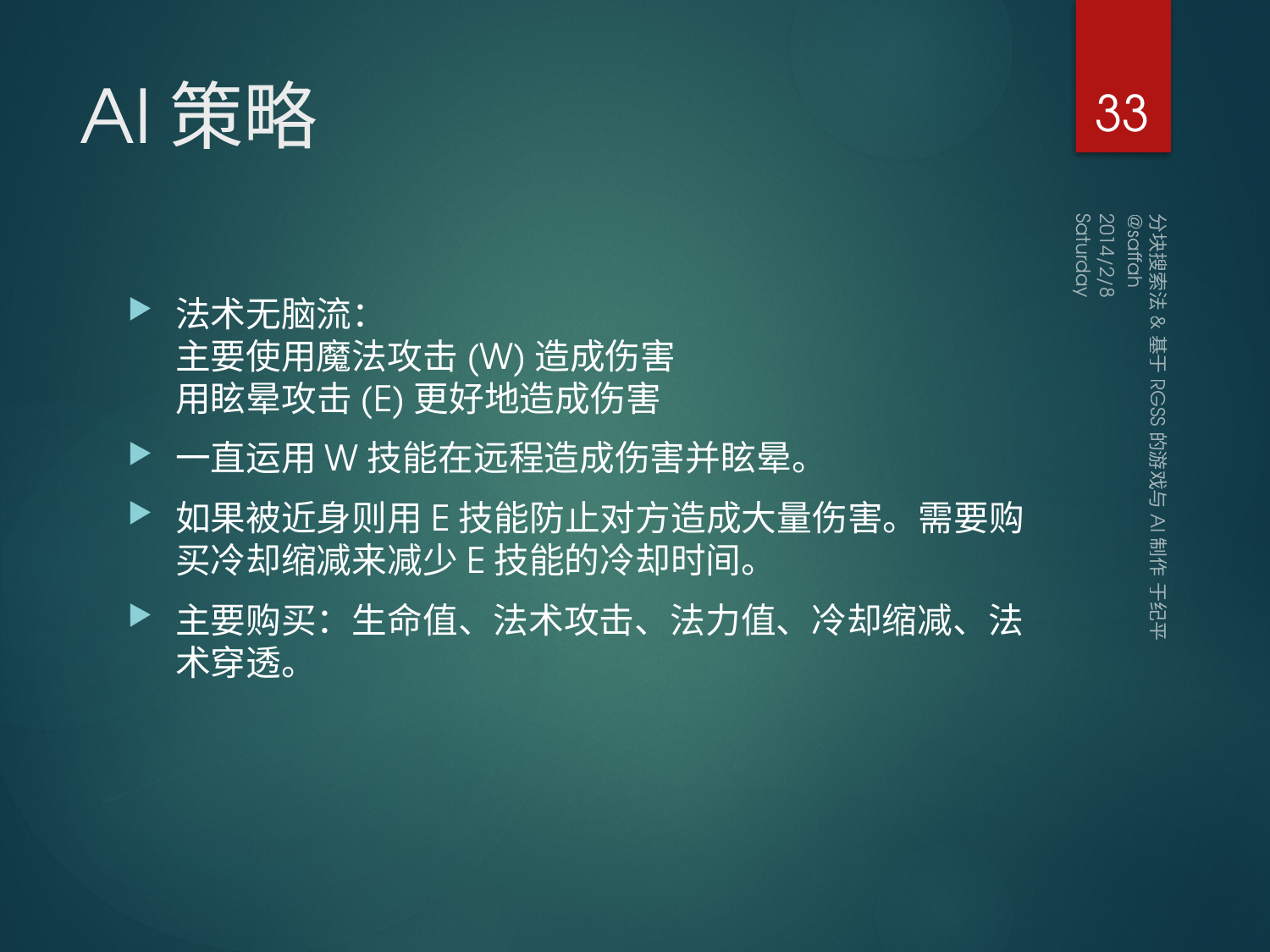

33
# AI策略
2014/2/8 Saturday
法术无脑流：
主要使用魔法攻击(W)造成伤害
用眩晕攻击(E)更好地造成伤害
一直运用W技能在远程造成伤害并眩晕。
如果被近身则用E技能防止对方造成大量伤害。需要购买冷却缩减来减少E技能的冷却时间。
主要购买：生命值、法术攻击、法力值、冷却缩减、法术穿透。
分块搜索法&基于RGSS的游戏与AI制作 于纪平 @saffah